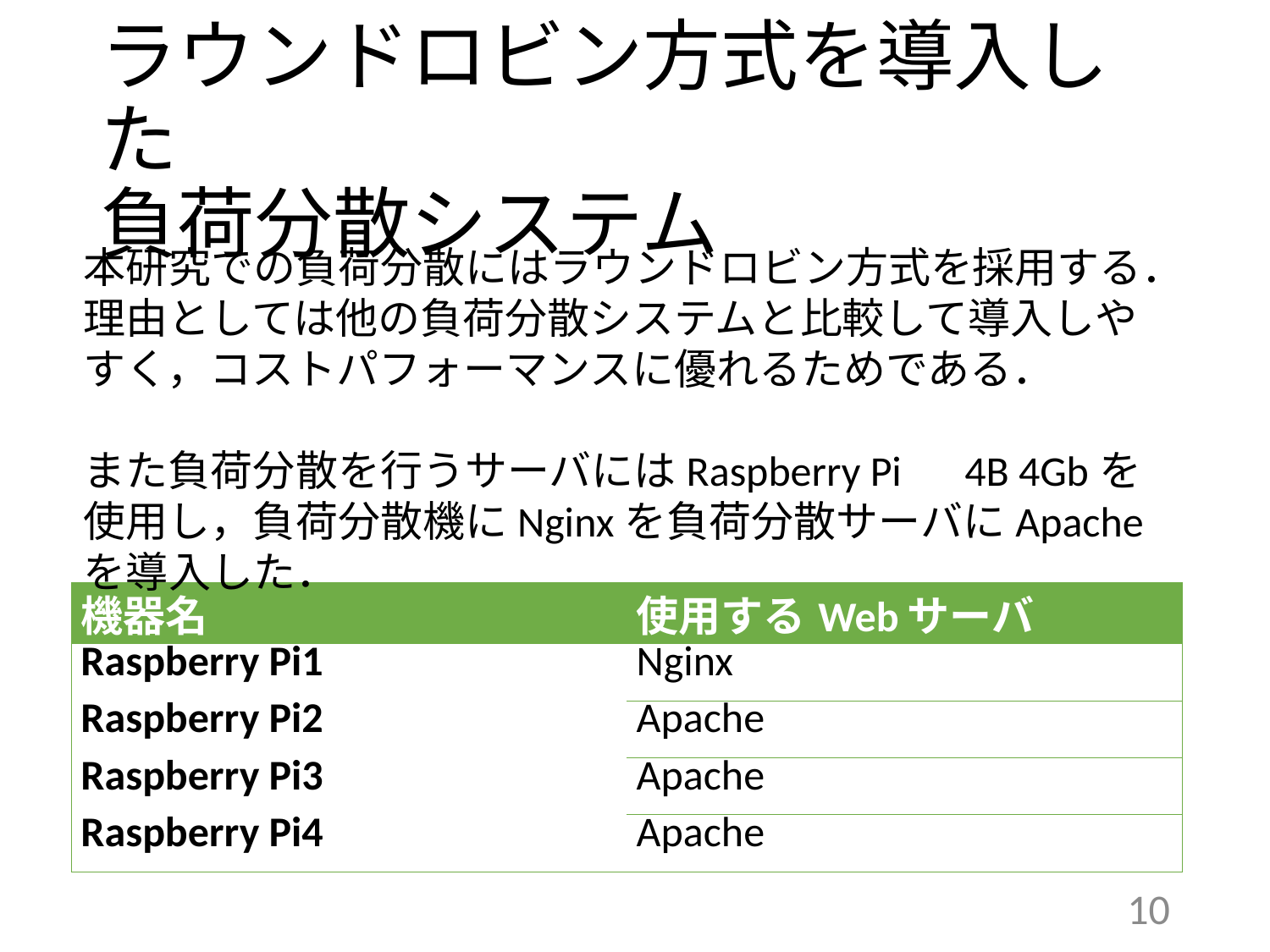

# ラウンドロビン方式を導入した 負荷分散システム
本研究での負荷分散にはラウンドロビン方式を採用する．
理由としては他の負荷分散システムと比較して導入しやすく，コストパフォーマンスに優れるためである．

また負荷分散を行うサーバにはRaspberry Pi　4B 4Gbを使用し，負荷分散機にNginxを負荷分散サーバにApacheを導入した．
| 機器名 | 使用するWebサーバ |
| --- | --- |
| Raspberry Pi1 | Nginx |
| Raspberry Pi2 | Apache |
| Raspberry Pi3 | Apache |
| Raspberry Pi4 | Apache |
10